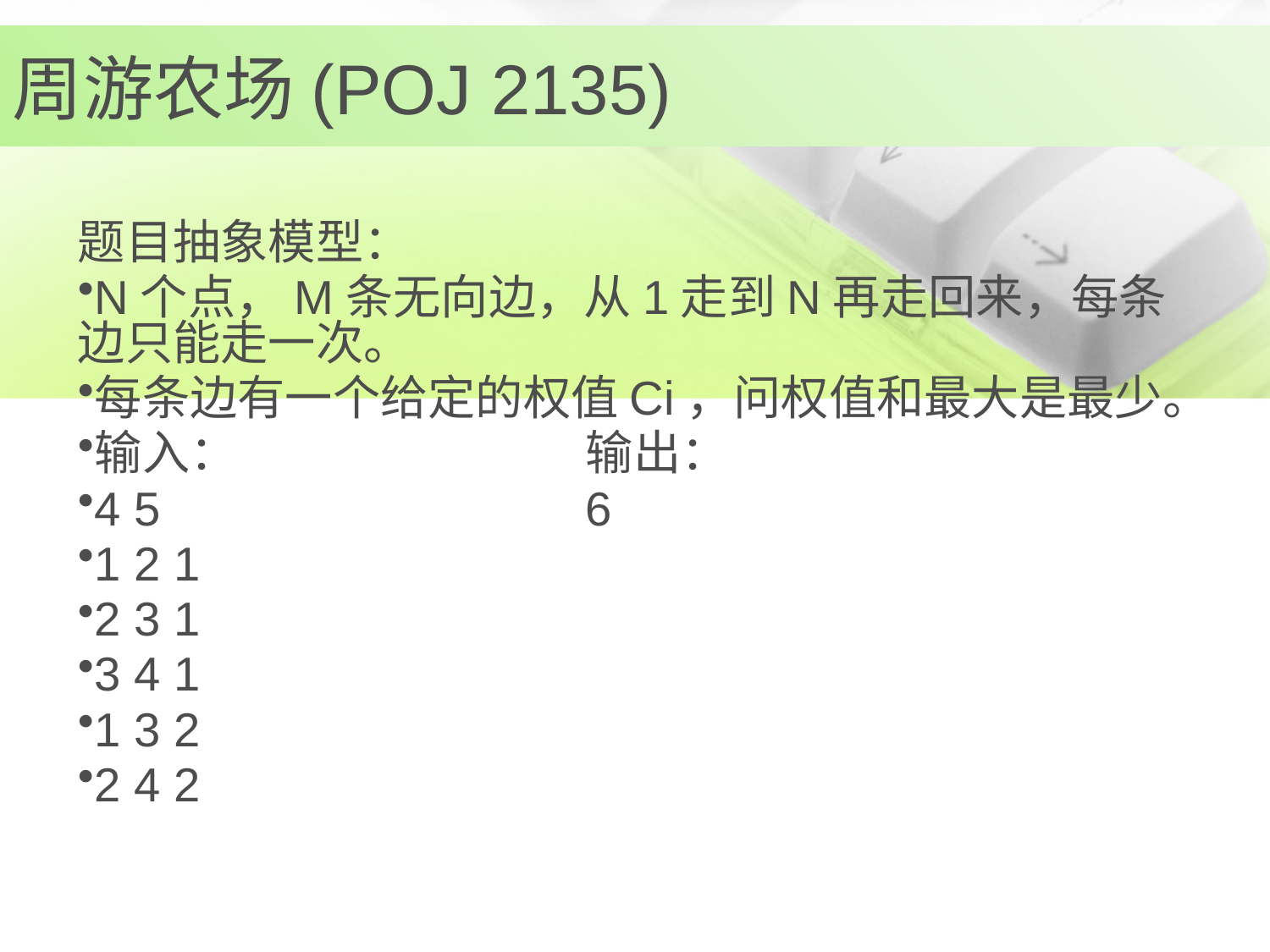

周游农场(POJ 2135)
题目抽象模型：
N个点，M条无向边，从1走到N再走回来，每条边只能走一次。
每条边有一个给定的权值Ci，问权值和最大是最少。
输入：			输出：
4 5				6
1 2 1
2 3 1
3 4 1
1 3 2
2 4 2